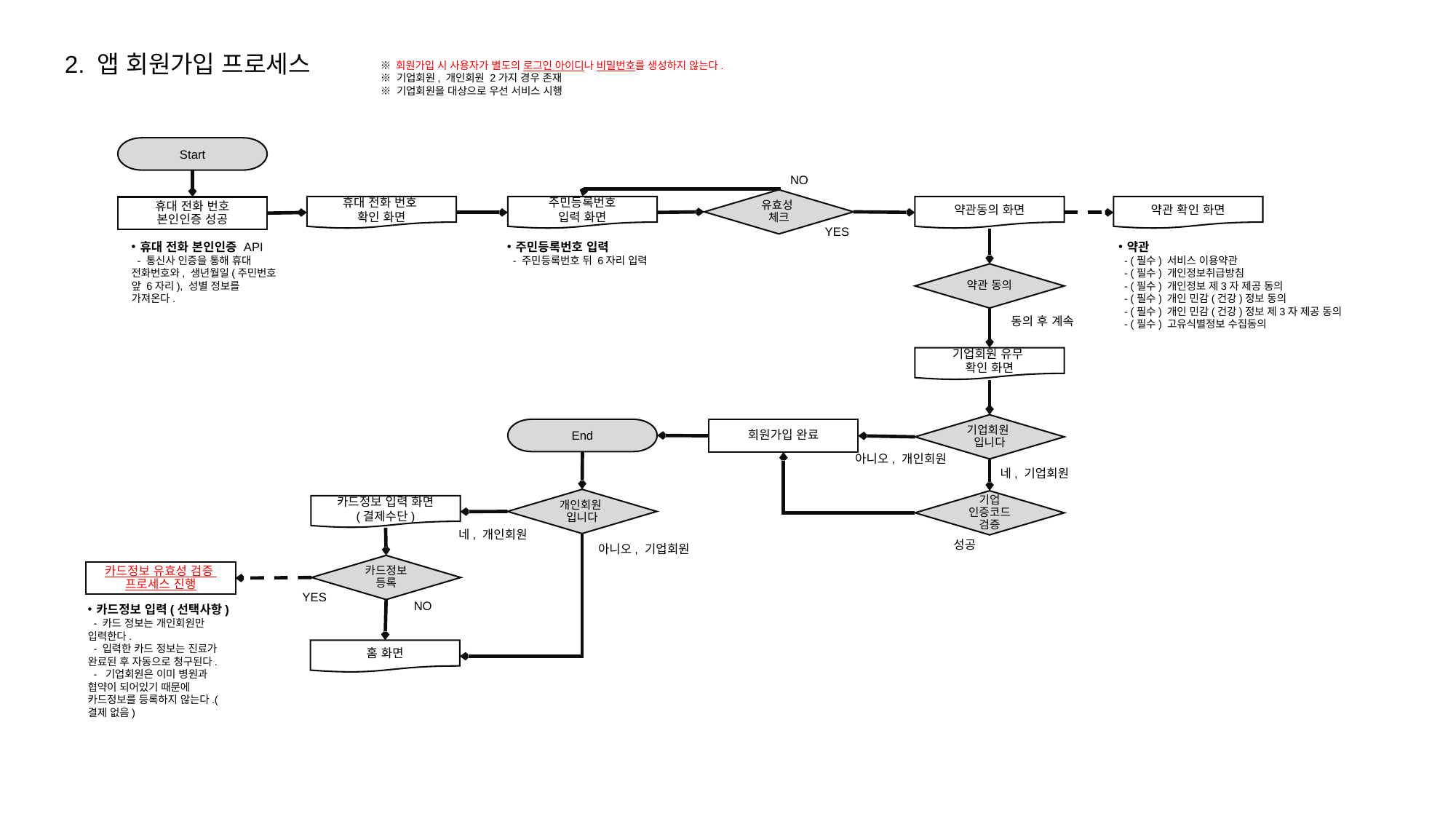

2. 앱 회원가입 프로세스
※ 회원가입 시 사용자가 별도의 로그인 아이디나 비밀번호를 생성하지 않는다.
※ 기업회원, 개인회원 2가지 경우 존재
※ 기업회원을 대상으로 우선 서비스 시행
Start
NO
유효성
체크
약관 확인 화면
휴대 전화 번호
확인 화면
주민등록번호
입력 화면
약관동의 화면
휴대 전화 번호
본인인증 성공
YES
휴대 전화 본인인증 API
  - 통신사 인증을 통해 휴대 전화번호와, 생년월일(주민번호 앞 6자리), 성별 정보를 가져온다.
주민등록번호 입력
  - 주민등록번호 뒤 6자리 입력
약관
  - (필수) 서비스 이용약관
  - (필수) 개인정보취급방침
  - (필수) 개인정보 제3자 제공 동의
  - (필수) 개인 민감(건강)정보 동의
  - (필수) 개인 민감(건강)정보 제3자 제공 동의
  - (필수) 고유식별정보 수집동의
약관 동의
동의 후 계속
기업회원 유무
확인 화면
기업회원
입니다
End
회원가입 완료
아니오, 개인회원
네, 기업회원
개인회원
입니다
기업
인증코드 검증
카드정보 입력 화면
(결제수단)
네, 개인회원
성공
아니오, 기업회원
카드정보 등록
카드정보 유효성 검증
프로세스 진행
YES
NO
카드정보 입력(선택사항)
  - 카드 정보는 개인회원만 입력한다.
  - 입력한 카드 정보는 진료가 완료된 후 자동으로 청구된다.
  -  기업회원은 이미 병원과 협약이 되어있기 때문에 카드정보를 등록하지 않는다.(결제 없음)
홈 화면